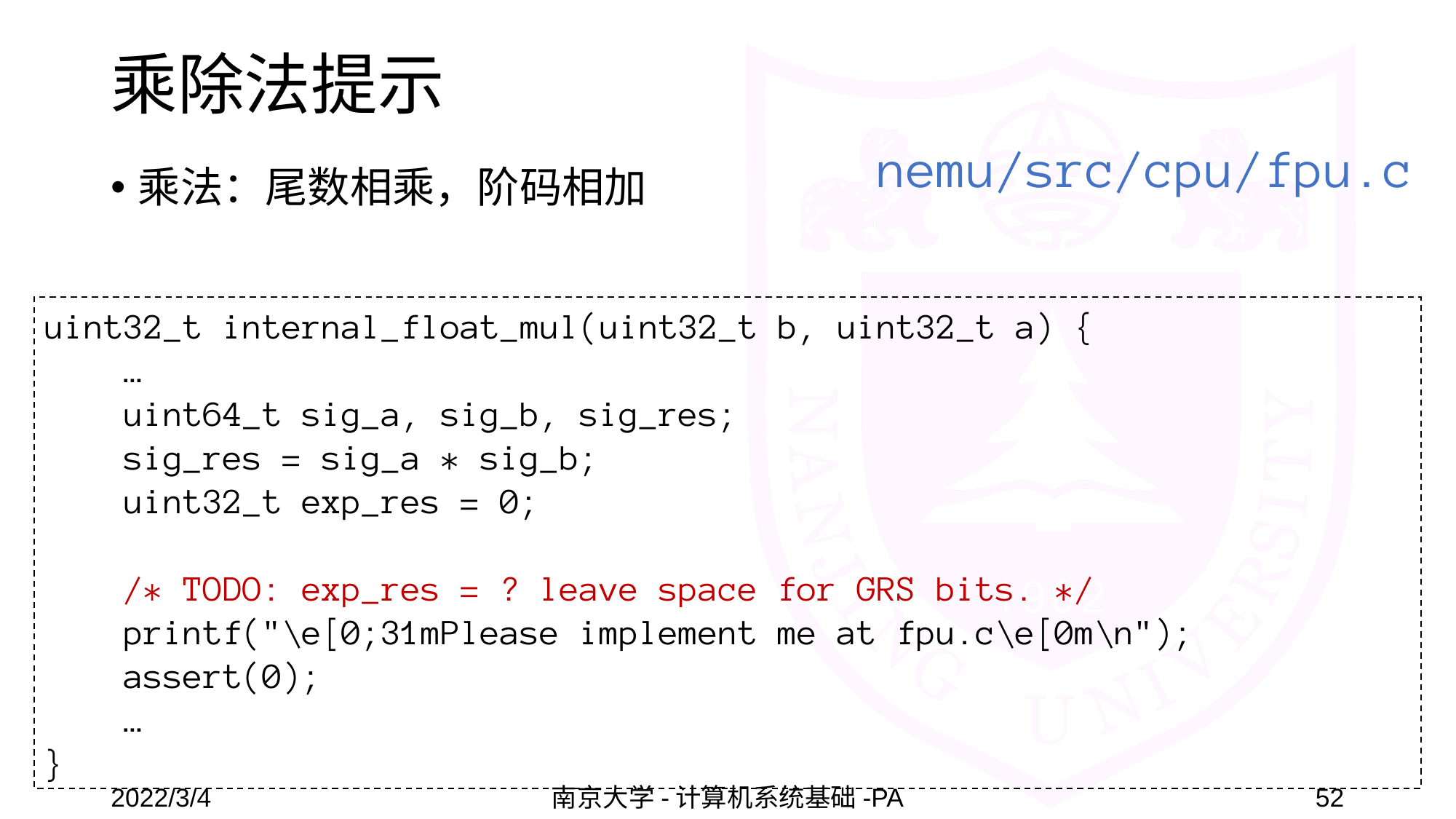

# 乘除法提示
nemu/src/cpu/fpu.c
乘法：尾数相乘，阶码相加
uint32_t internal_float_mul(uint32_t b, uint32_t a) {
    …
    uint64_t sig_a, sig_b, sig_res;
    sig_res = sig_a * sig_b;
    uint32_t exp_res = 0;

    /* TODO: exp_res = ? leave space for GRS bits. */
    printf("\e[0;31mPlease implement me at fpu.c\e[0m\n");
    assert(0);
    …
}
2022/3/4
南京大学-计算机系统基础-PA
52